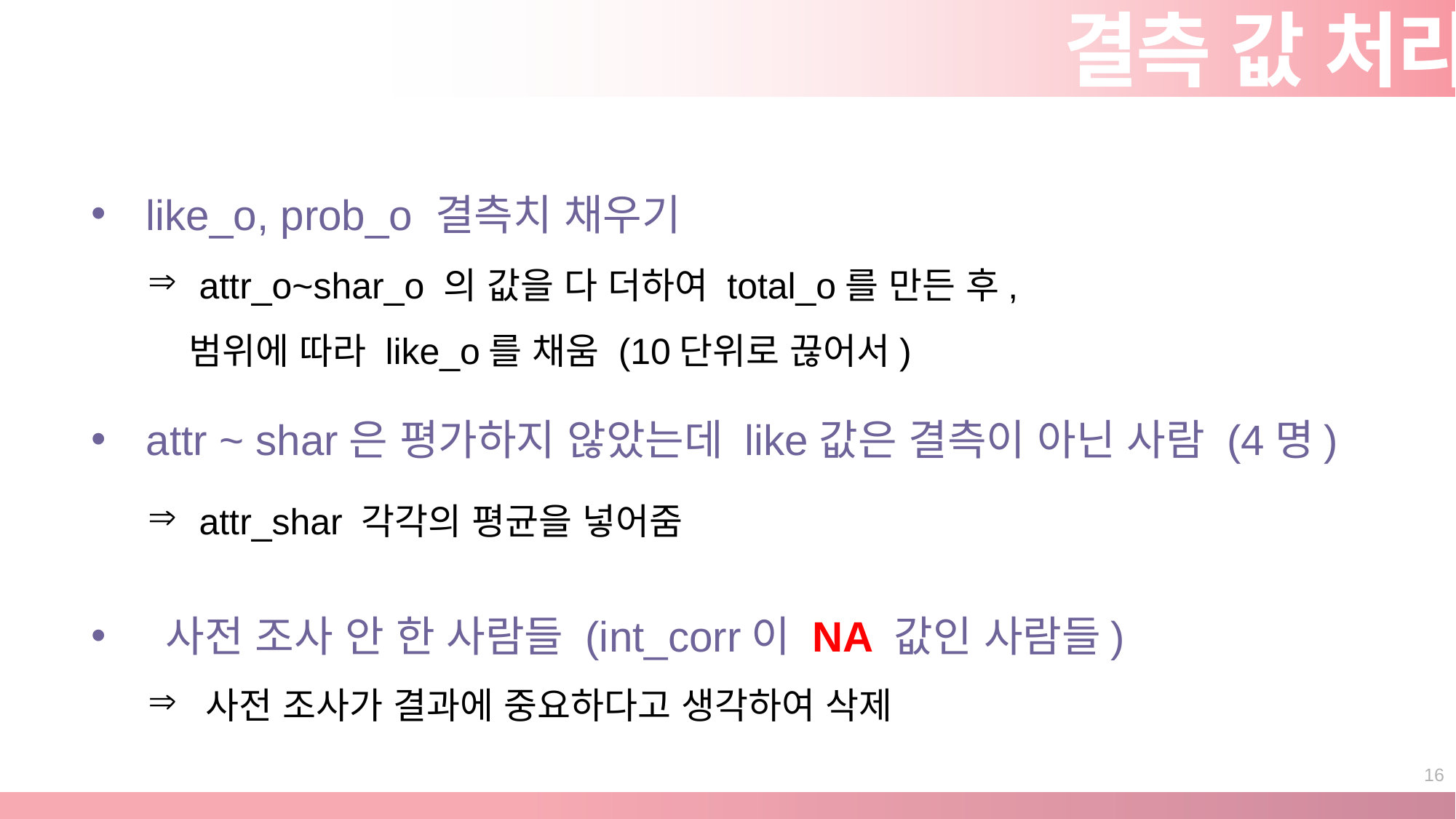

결측 값 처리

like_o, prob_o 결측치 채우기
 attr_o~shar_o 의 값을 다 더하여 total_o를 만든 후,
범위에 따라 like_o를 채움 (10단위로 끊어서)
attr ~ shar은 평가하지 않았는데 like값은 결측이 아닌 사람 (4명)
 attr_shar 각각의 평균을 넣어줌
 사전 조사 안 한 사람들 (int_corr이 NA 값인 사람들)
 사전 조사가 결과에 중요하다고 생각하여 삭제
16